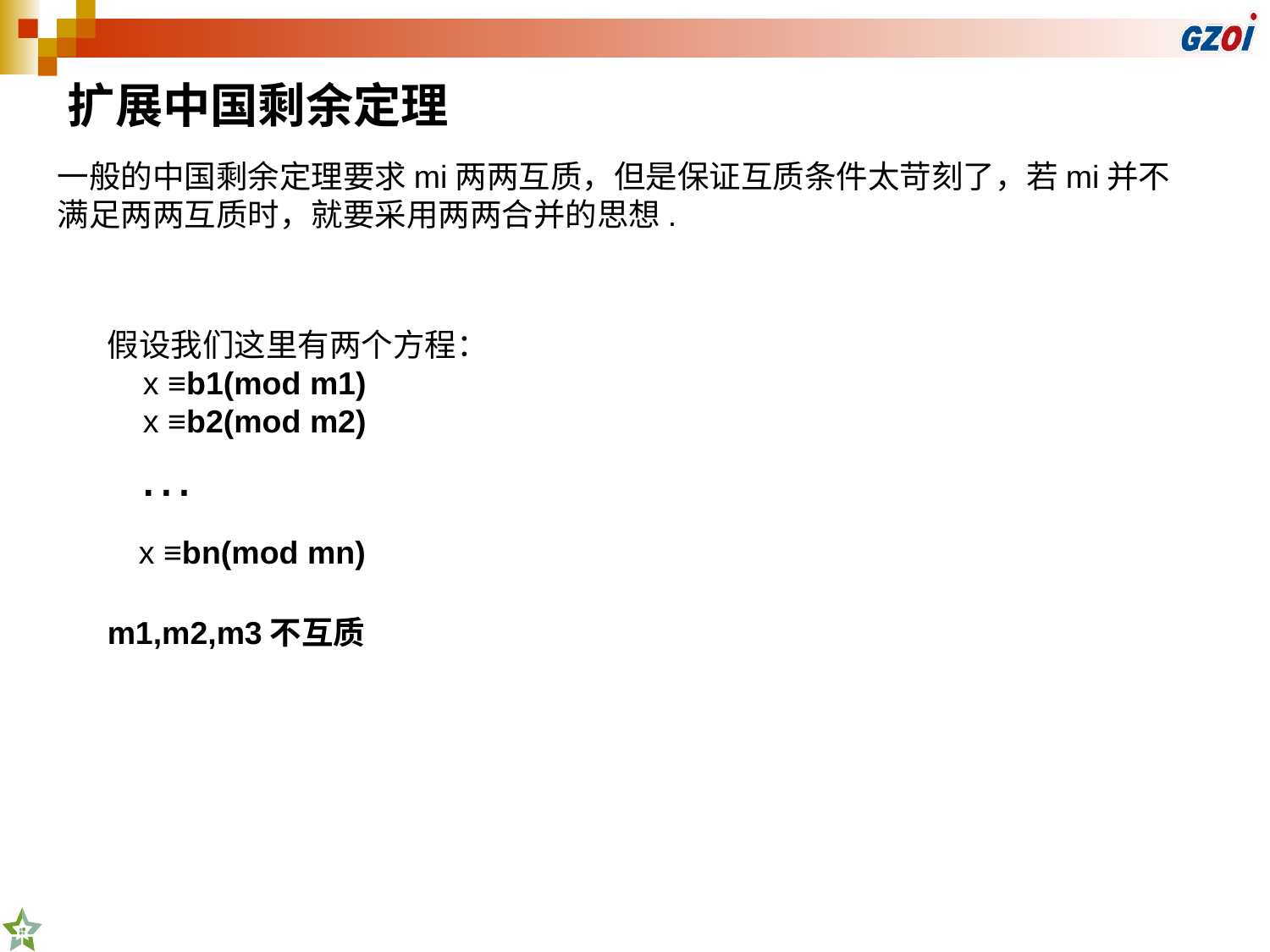

# 扩展中国剩余定理
一般的中国剩余定理要求mi两两互质，但是保证互质条件太苛刻了，若mi并不满足两两互质时，就要采用两两合并的思想.
假设我们这里有两个方程：
    x ≡b1(mod m1)
    x ≡b2(mod m2)
  …
  x ≡bn(mod mn)

m1,m2,m3不互质